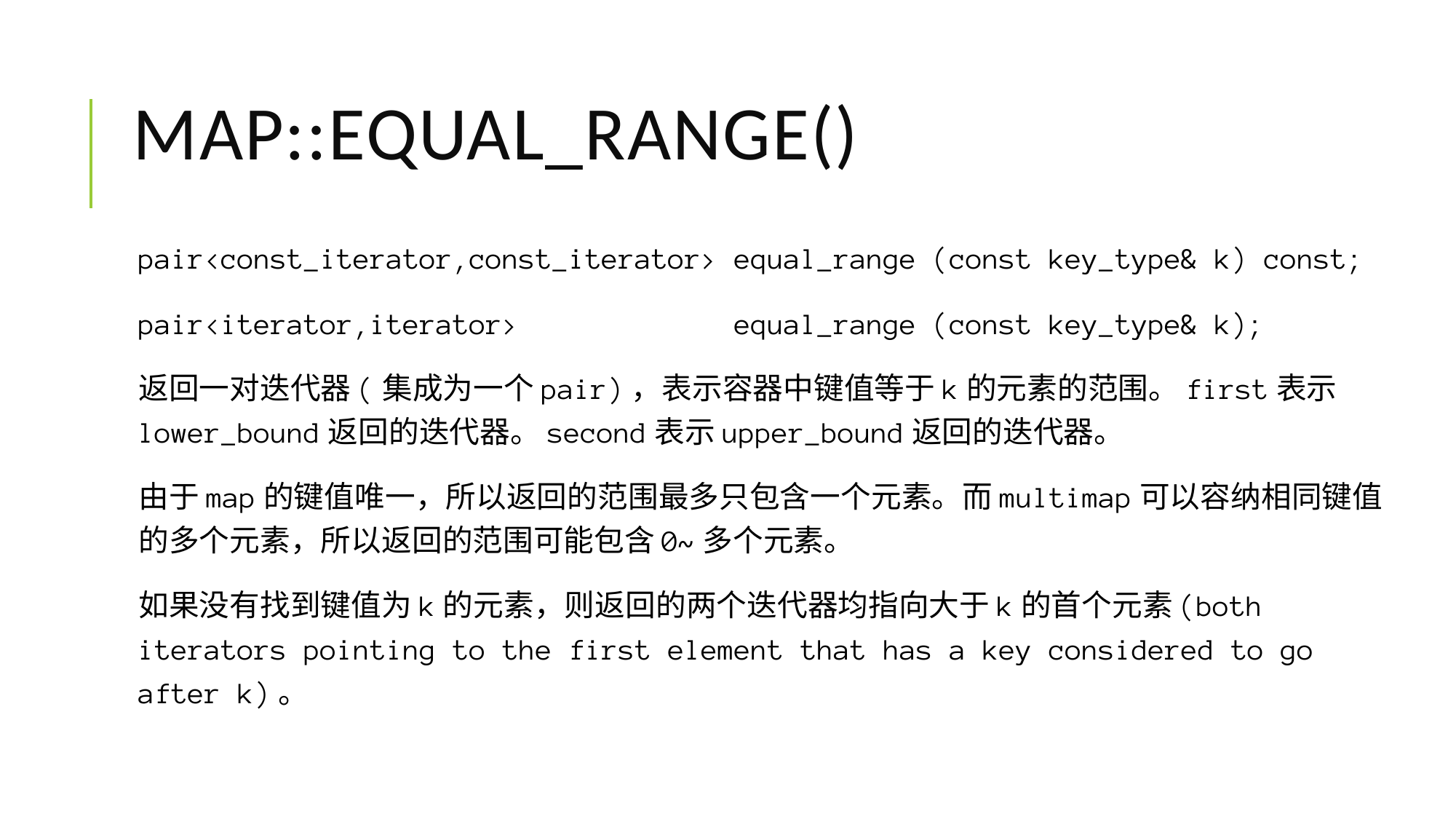

# map::equal_range()
pair<const_iterator,const_iterator> equal_range (const key_type& k) const;
pair<iterator,iterator>             equal_range (const key_type& k);
返回一对迭代器(集成为一个pair)，表示容器中键值等于k的元素的范围。first表示lower_bound返回的迭代器。second表示upper_bound返回的迭代器。
由于map的键值唯一，所以返回的范围最多只包含一个元素。而multimap可以容纳相同键值的多个元素，所以返回的范围可能包含0~多个元素。
如果没有找到键值为k的元素，则返回的两个迭代器均指向大于k的首个元素(both iterators pointing to the first element that has a key considered to go after k)。